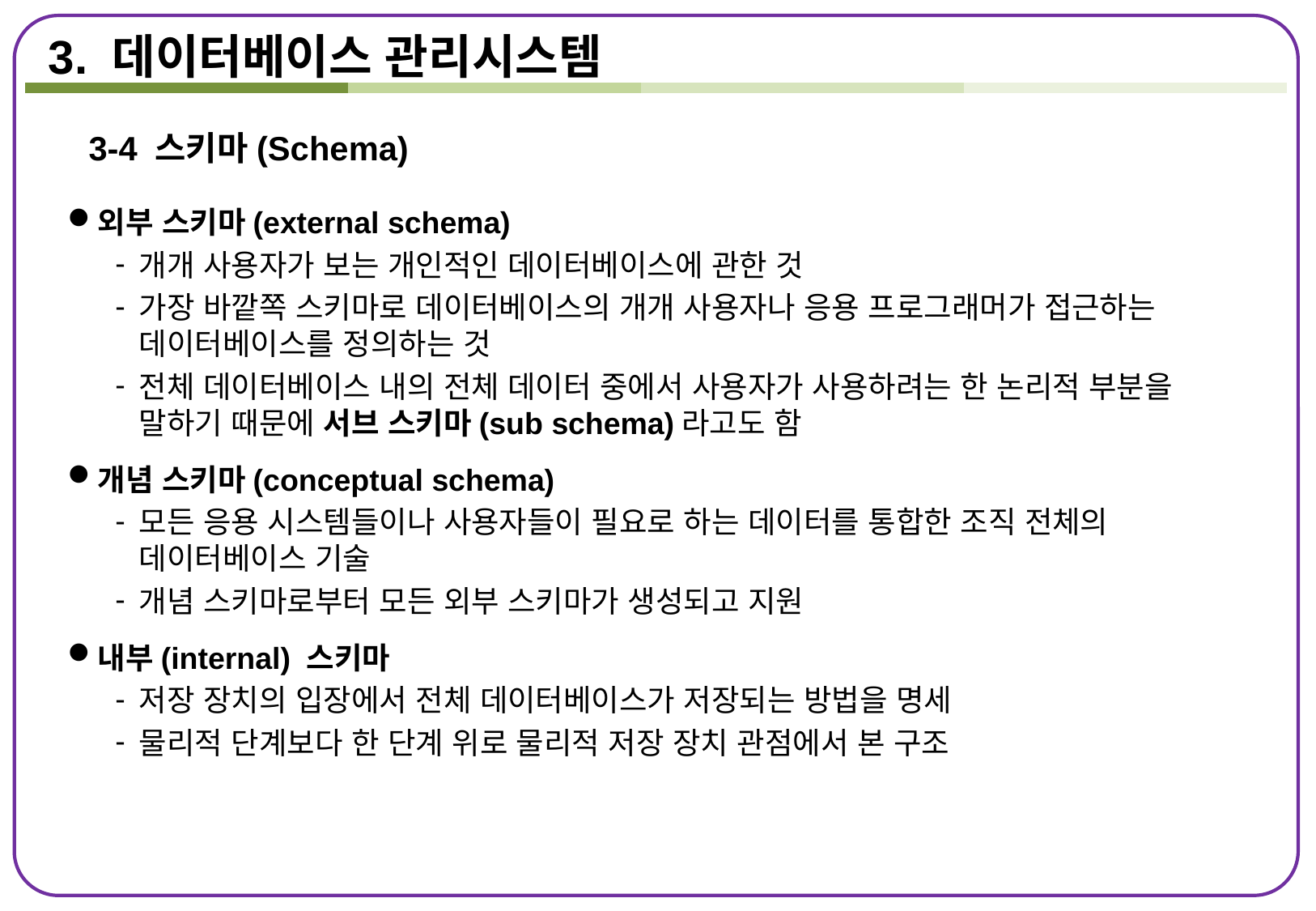

3. 데이터베이스 관리시스템
3-4 스키마(Schema)

외부 스키마(external schema)
개개 사용자가 보는 개인적인 데이터베이스에 관한 것
가장 바깥쪽 스키마로 데이터베이스의 개개 사용자나 응용 프로그래머가 접근하는 데이터베이스를 정의하는 것
전체 데이터베이스 내의 전체 데이터 중에서 사용자가 사용하려는 한 논리적 부분을 말하기 때문에 서브 스키마(sub schema)라고도 함
개념 스키마(conceptual schema)
모든 응용 시스템들이나 사용자들이 필요로 하는 데이터를 통합한 조직 전체의 데이터베이스 기술
개념 스키마로부터 모든 외부 스키마가 생성되고 지원
내부(internal) 스키마
저장 장치의 입장에서 전체 데이터베이스가 저장되는 방법을 명세
물리적 단계보다 한 단계 위로 물리적 저장 장치 관점에서 본 구조